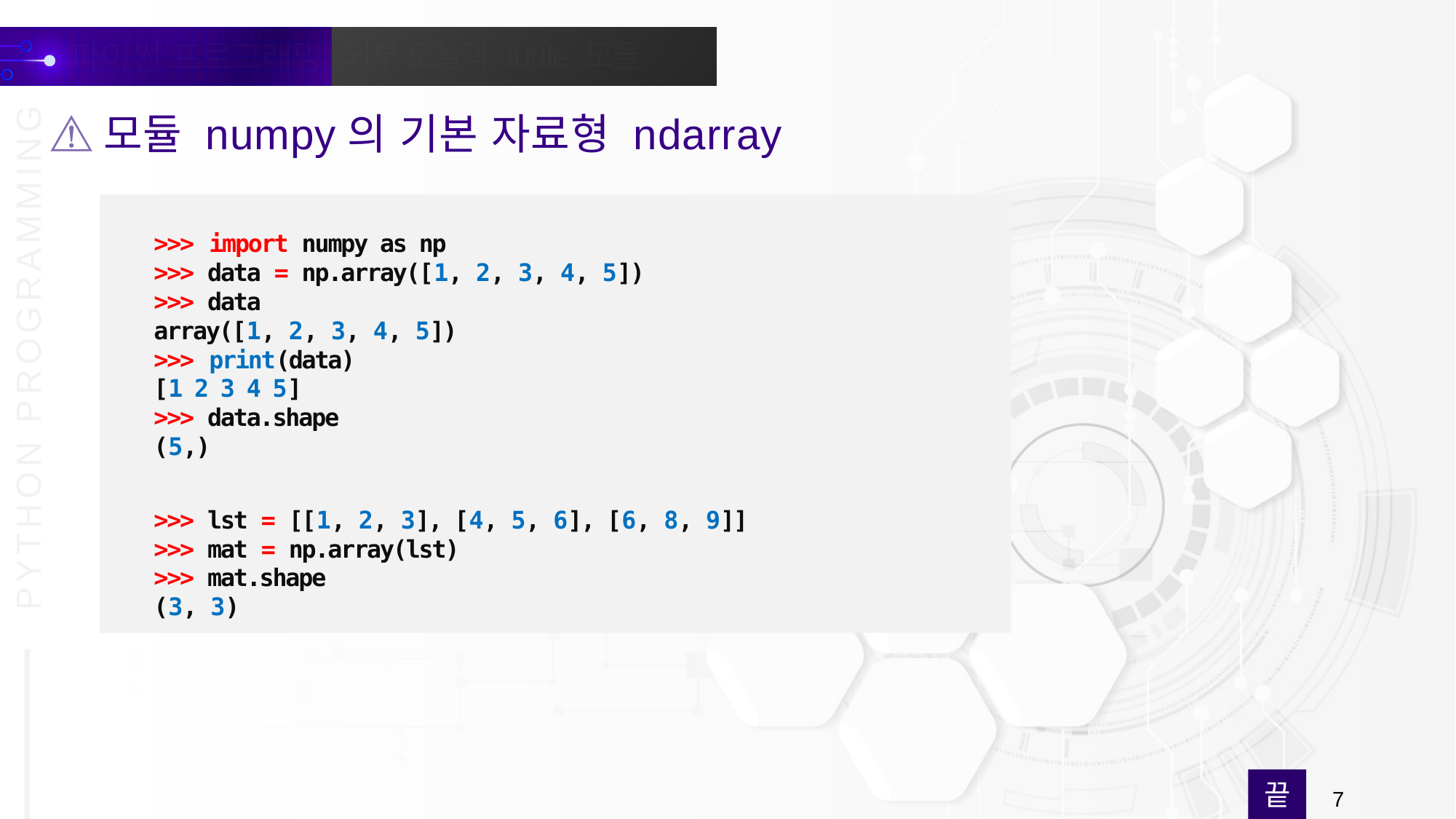

모듈 numpy의 기본 자료형 ndarray

>>> import numpy as np
>>> data = np.array([1, 2, 3, 4, 5])
>>> data
array([1, 2, 3, 4, 5])
>>> print(data)
[1 2 3 4 5]
>>> data.shape
(5,)
>>> lst = [[1, 2, 3], [4, 5, 6], [6, 8, 9]]
>>> mat = np.array(lst)
>>> mat.shape
(3, 3)
끝
7